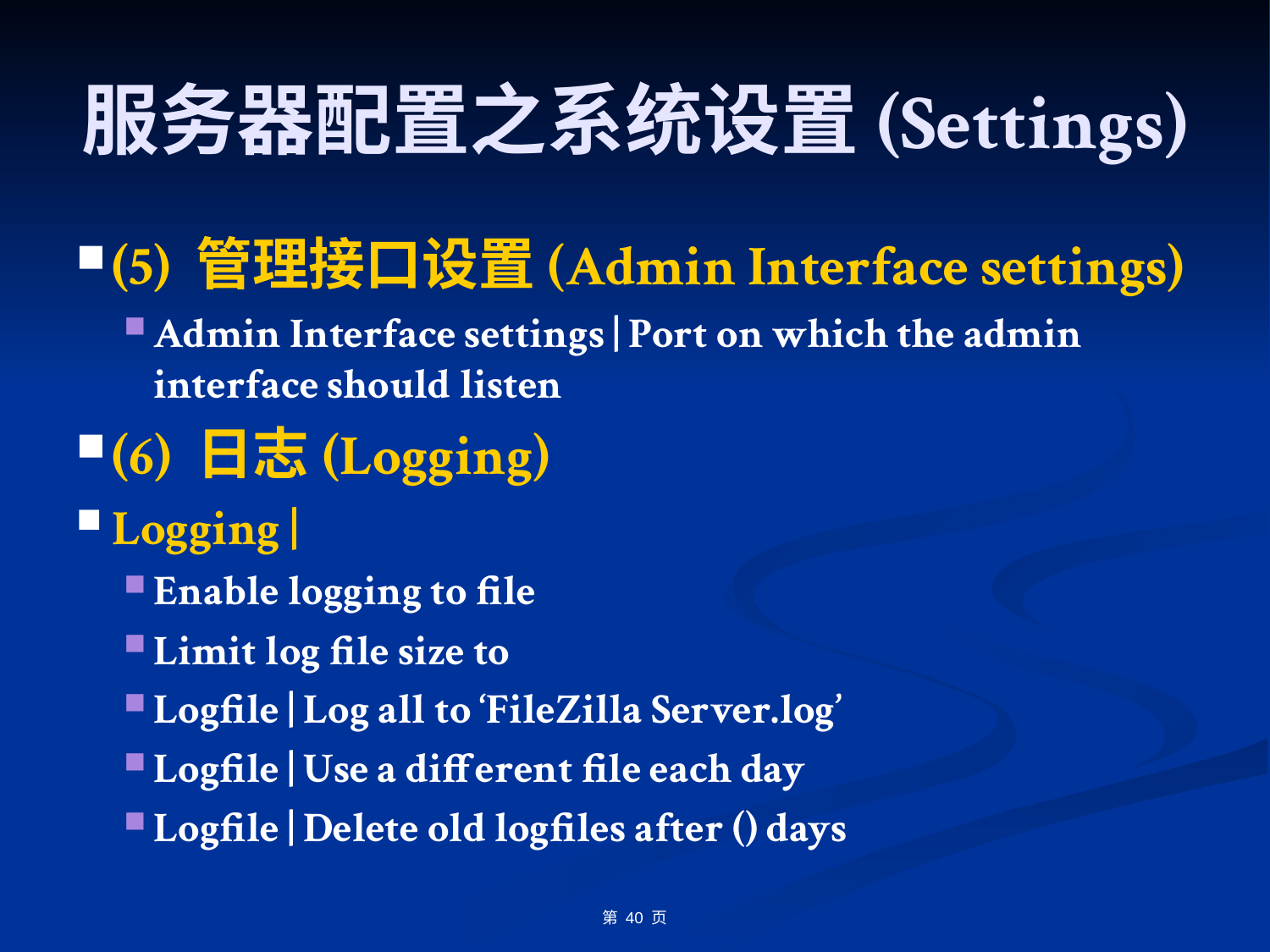

# 服务器配置之系统设置(Settings)
(5) 管理接口设置(Admin Interface settings)
Admin Interface settings | Port on which the admin interface should listen
(6) 日志(Logging)
Logging |
Enable logging to file
Limit log file size to
Logfile | Log all to ‘FileZilla Server.log’
Logfile | Use a different file each day
Logfile | Delete old logfiles after () days
第 40 页